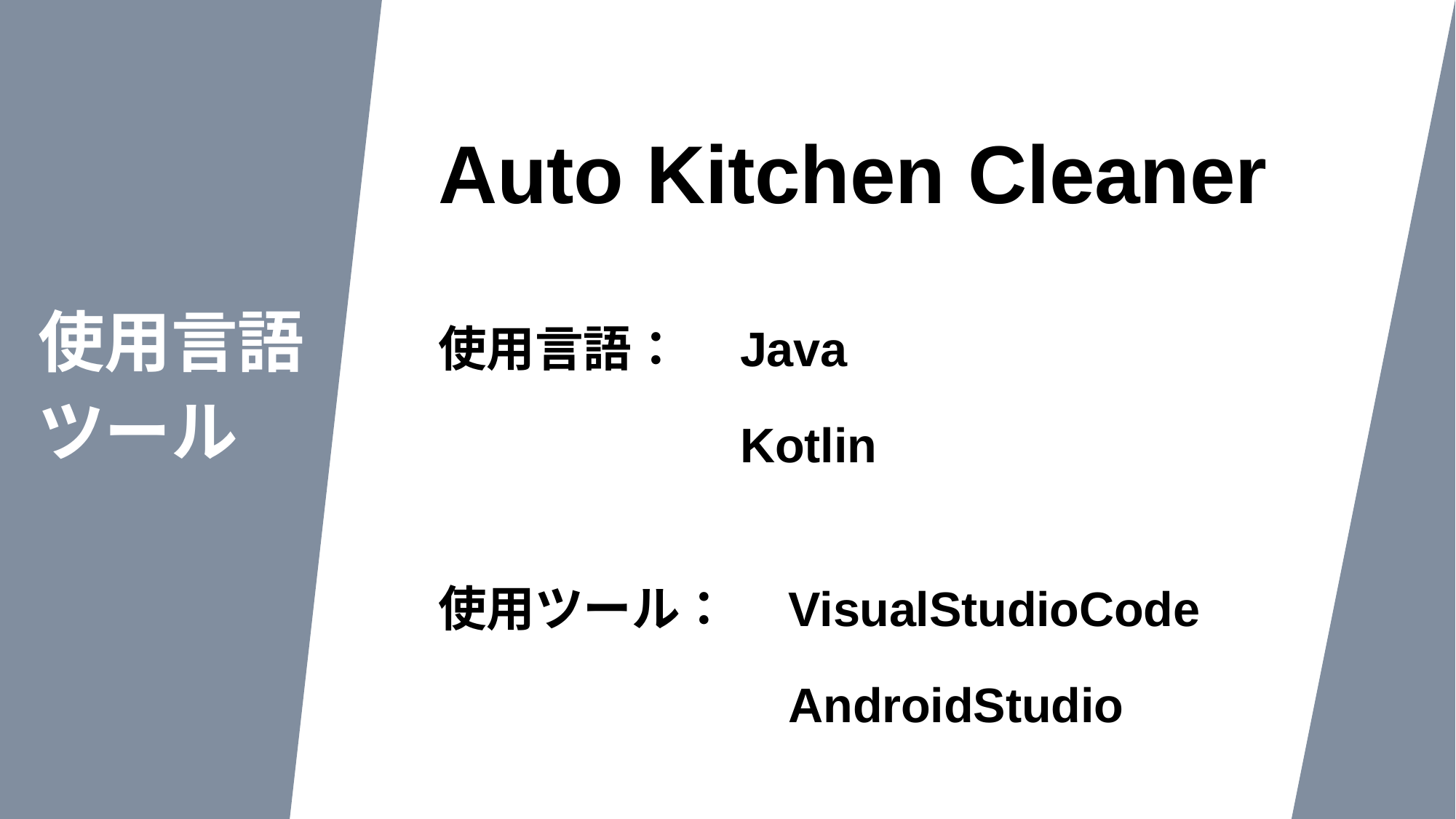

Auto Kitchen Cleaner

使用言語：　Java
　　　　　　Kotlin

使用ツール：　VisualStudioCode
　　　　　　　AndroidStudio
使用言語
ツール
Merit